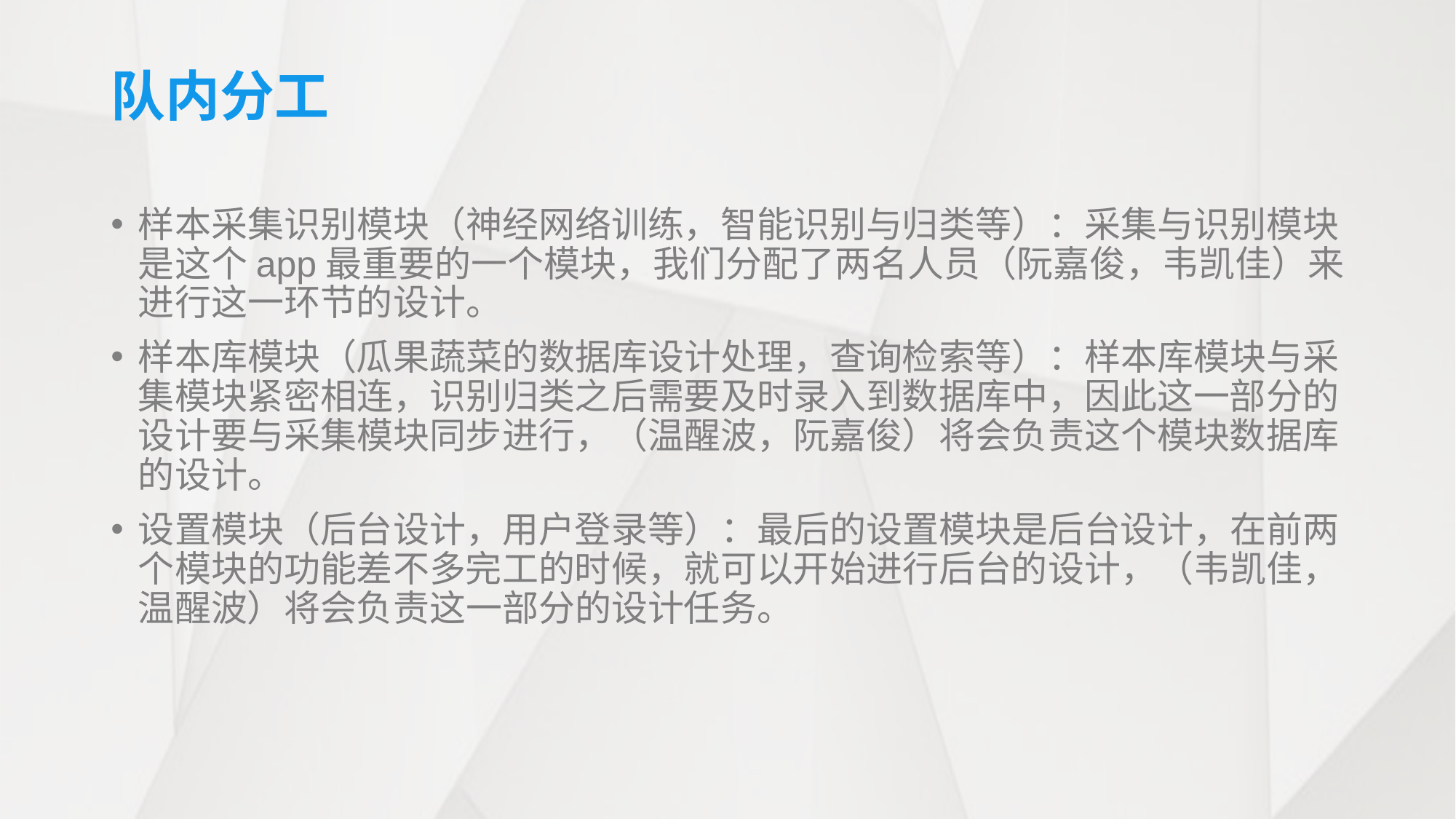

# 队内分工
样本采集识别模块（神经网络训练，智能识别与归类等）：采集与识别模块是这个app最重要的一个模块，我们分配了两名人员（阮嘉俊，韦凯佳）来进行这一环节的设计。
样本库模块（瓜果蔬菜的数据库设计处理，查询检索等）：样本库模块与采集模块紧密相连，识别归类之后需要及时录入到数据库中，因此这一部分的设计要与采集模块同步进行，（温醒波，阮嘉俊）将会负责这个模块数据库的设计。
设置模块（后台设计，用户登录等）：最后的设置模块是后台设计，在前两个模块的功能差不多完工的时候，就可以开始进行后台的设计，（韦凯佳，温醒波）将会负责这一部分的设计任务。